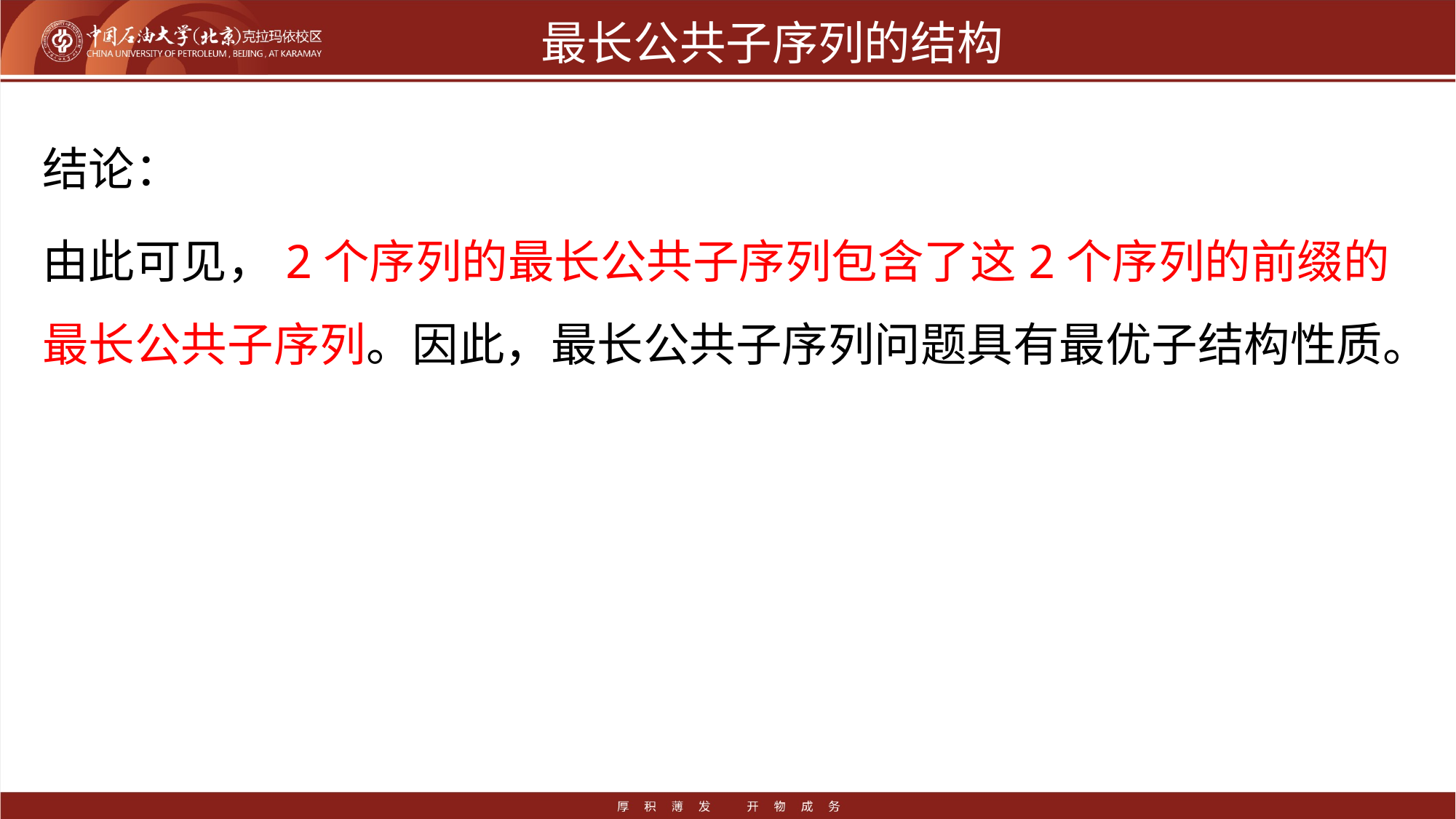

# 最长公共子序列的结构
结论：
由此可见，2个序列的最长公共子序列包含了这2个序列的前缀的最长公共子序列。因此，最长公共子序列问题具有最优子结构性质。